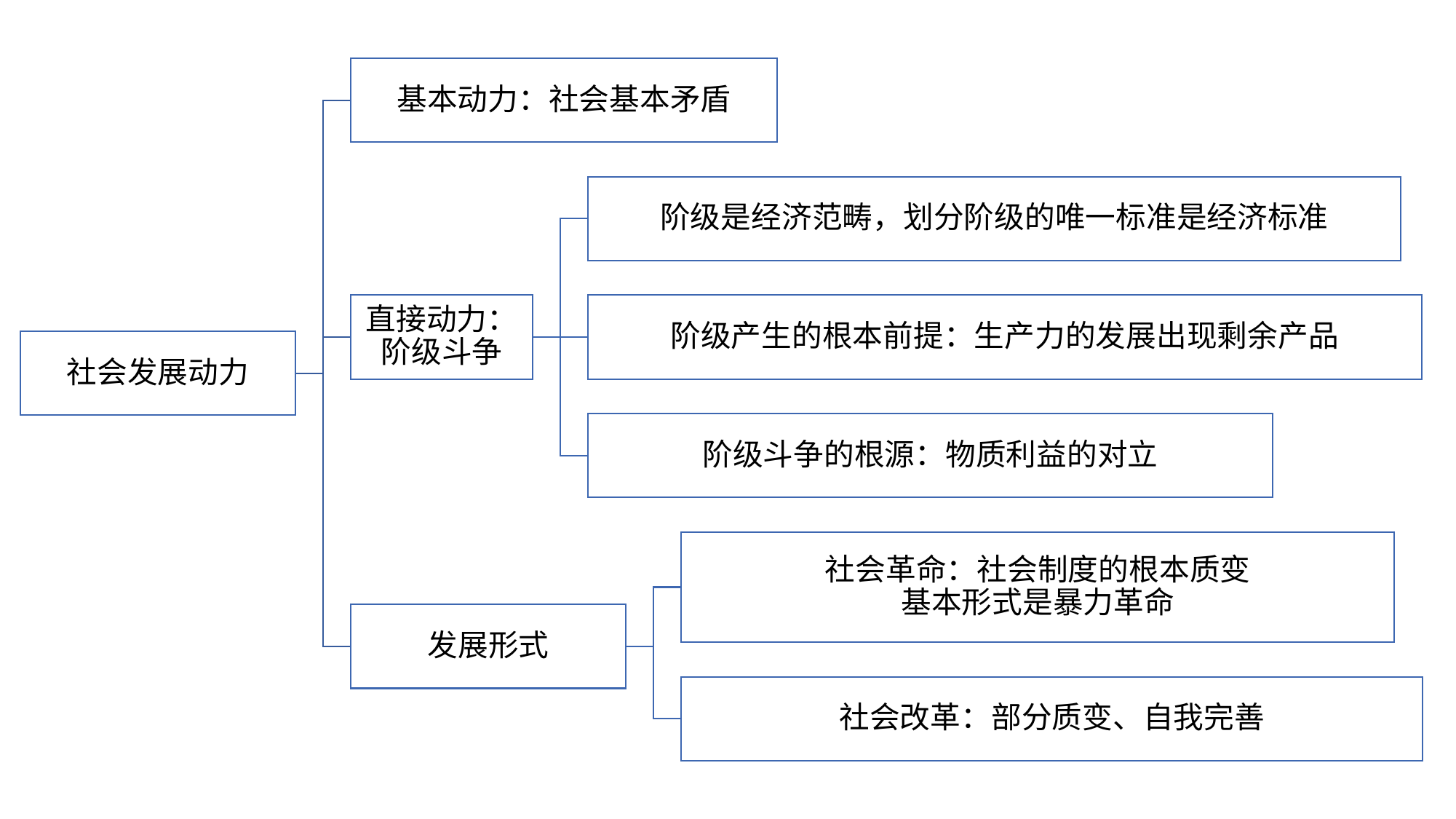

社会发展动力
基本动力：社会基本矛盾
直接动力：阶级斗争
阶级是经济范畴，划分阶级的唯一标准是经济标准
阶级产生的根本前提：生产力的发展出现剩余产品
阶级斗争的根源：物质利益的对立
发展形式
社会革命：社会制度的根本质变
基本形式是暴力革命
社会改革：部分质变、自我完善